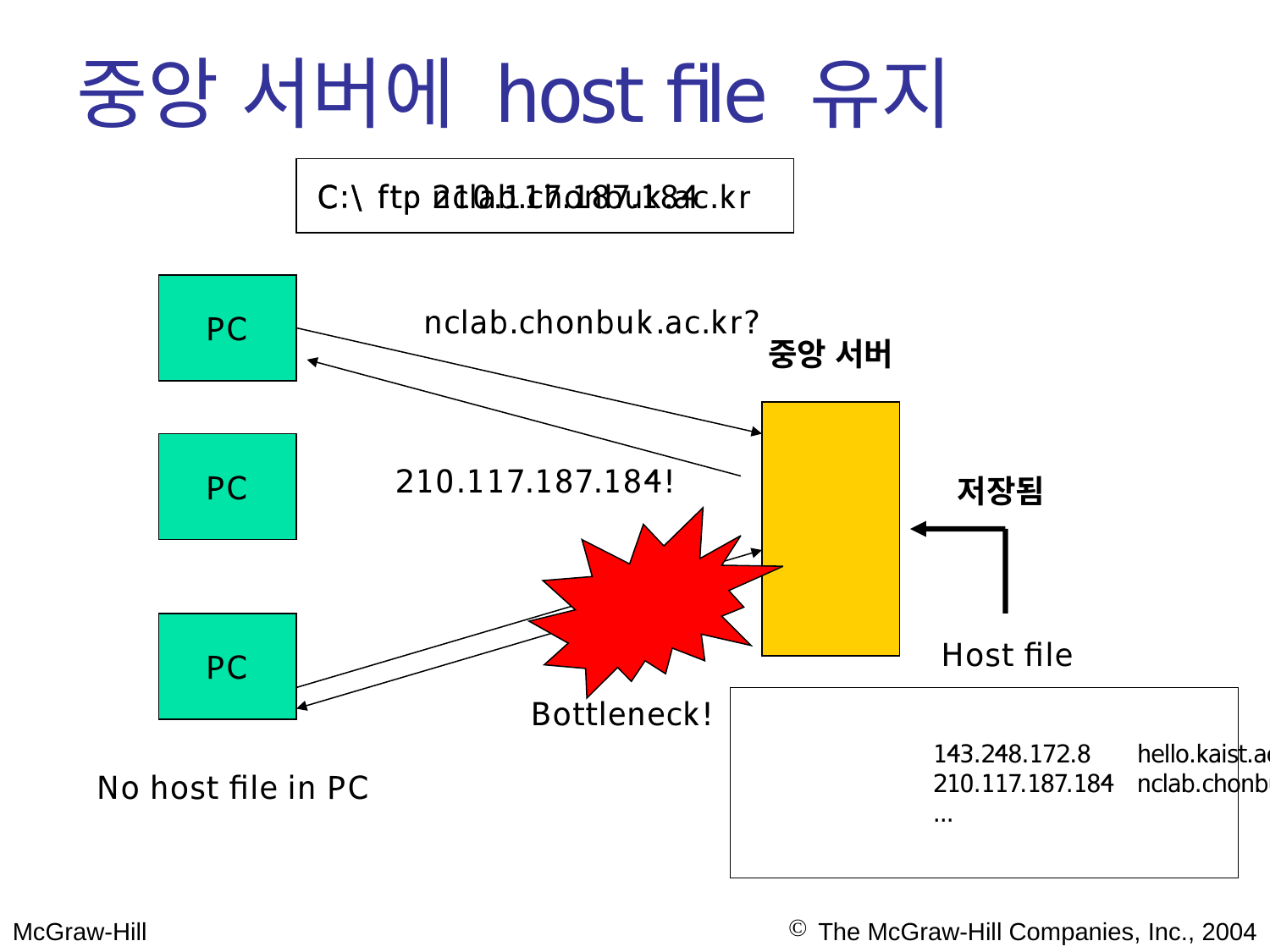

# 중앙 서버에 host file 유지
 C:\ ftp nclab.chonbuk.ac.kr
 C:\ ftp 210.117.187.184
PC
 nclab.chonbuk.ac.kr?

중앙 서버

PC
210.117.187.184!
저장됨

PC
Host file
Bottleneck!
143.248.172.8      hello.kaist.ac.kr
210.117.187.184   nclab.chonbuk.ac.kr
…
No host file in PC